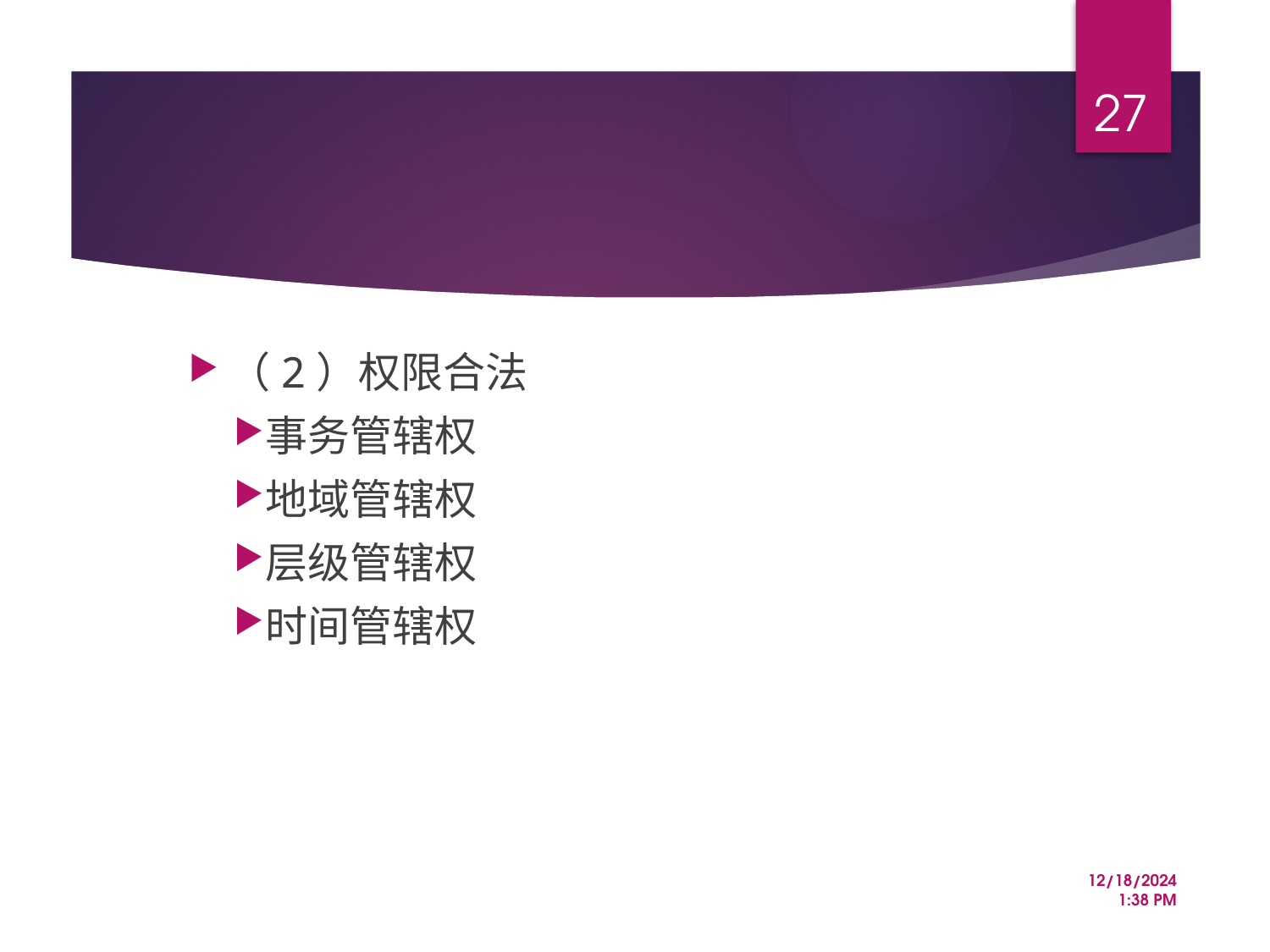

27
#
（2）权限合法
事务管辖权
地域管辖权
层级管辖权
时间管辖权

12/18/2024 1:38 PM